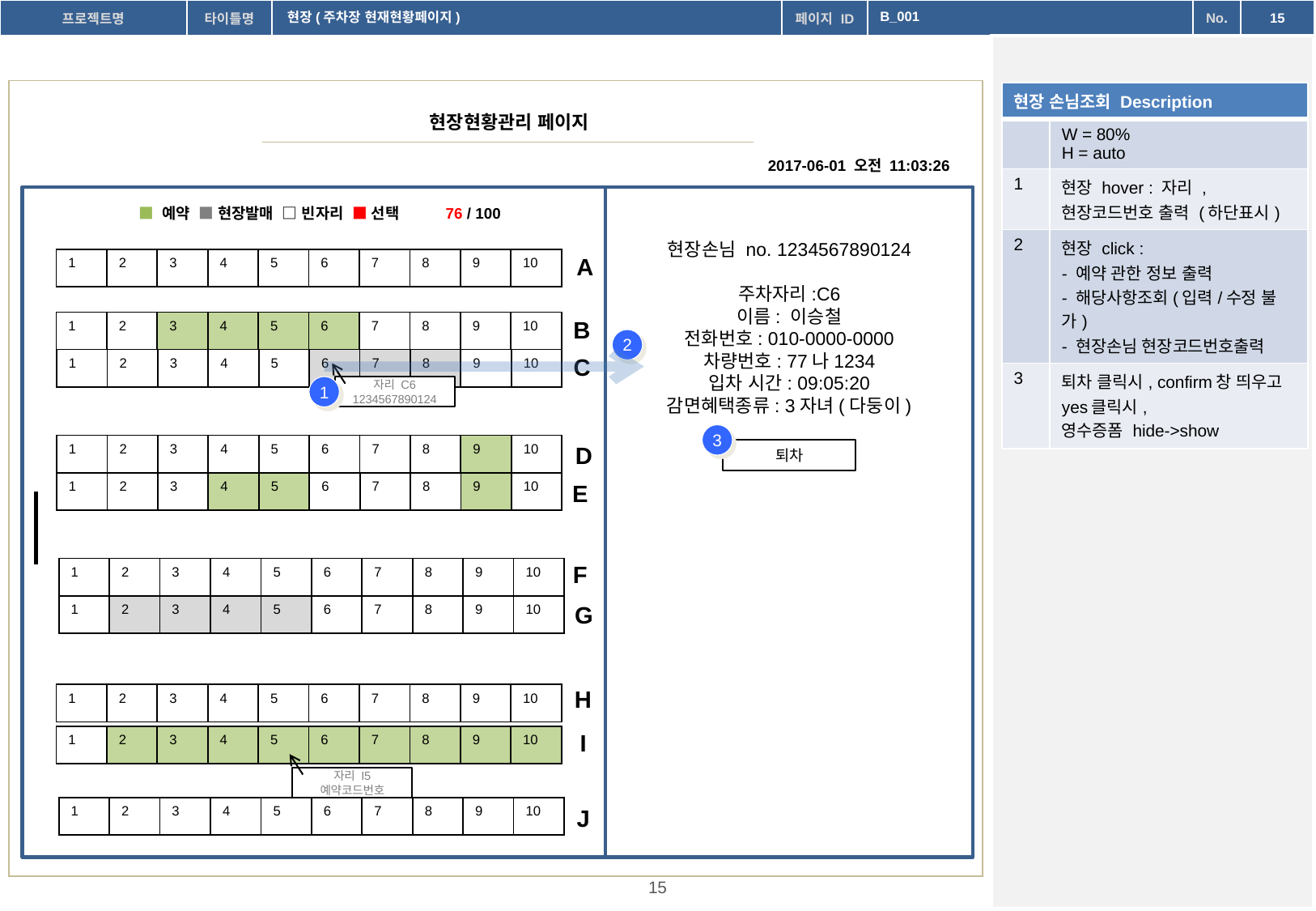

현장(주차장 현재현황페이지)

B_001

| 현장 손님조회 Description |  |
| --- | --- |
|  | W = 80% H = auto |
| 1 | 현장 hover : 자리 , 현장코드번호 출력 (하단표시) |
| 2 | 현장 click : - 예약 관한 정보 출력 - 해당사항조회(입력/수정 불가) - 현장손님 현장코드번호출력 |
| 3 | 퇴차 클릭시, confirm창 띄우고 yes클릭시, 영수증폼 hide->show |
현장현황관리 페이지
2017-06-01 오전 11:03:26

■ 예약  ■ 현장발매  □ 빈자리  ■ 선택          76 / 100
현장손님 no. 1234567890124

주차자리:C6
이름: 이승철
전화번호: 010-0000-0000
차량번호: 77나1234
입차 시간: 09:05:20
감면혜택종류: 3자녀(다둥이)
A
| 1 | 2 | 3 | 4 | 5 | 6 | 7 | 8 | 9 | 10 |
| --- | --- | --- | --- | --- | --- | --- | --- | --- | --- |
B
| 1 | 2 | 3 | 4 | 5 | 6 | 7 | 8 | 9 | 10 |
| --- | --- | --- | --- | --- | --- | --- | --- | --- | --- |
2
C
| 1 | 2 | 3 | 4 | 5 | 6 | 7 | 8 | 9 | 10 |
| --- | --- | --- | --- | --- | --- | --- | --- | --- | --- |
1
자리 C6
1234567890124
3
D
| 1 | 2 | 3 | 4 | 5 | 6 | 7 | 8 | 9 | 10 |
| --- | --- | --- | --- | --- | --- | --- | --- | --- | --- |
퇴차
| 1 | 2 | 3 | 4 | 5 | 6 | 7 | 8 | 9 | 10 |
| --- | --- | --- | --- | --- | --- | --- | --- | --- | --- |
E
F
| 1 | 2 | 3 | 4 | 5 | 6 | 7 | 8 | 9 | 10 |
| --- | --- | --- | --- | --- | --- | --- | --- | --- | --- |
G
| 1 | 2 | 3 | 4 | 5 | 6 | 7 | 8 | 9 | 10 |
| --- | --- | --- | --- | --- | --- | --- | --- | --- | --- |
H
| 1 | 2 | 3 | 4 | 5 | 6 | 7 | 8 | 9 | 10 |
| --- | --- | --- | --- | --- | --- | --- | --- | --- | --- |
I
| 1 | 2 | 3 | 4 | 5 | 6 | 7 | 8 | 9 | 10 |
| --- | --- | --- | --- | --- | --- | --- | --- | --- | --- |
자리 I5
예약코드번호
| 1 | 2 | 3 | 4 | 5 | 6 | 7 | 8 | 9 | 10 |
| --- | --- | --- | --- | --- | --- | --- | --- | --- | --- |
J